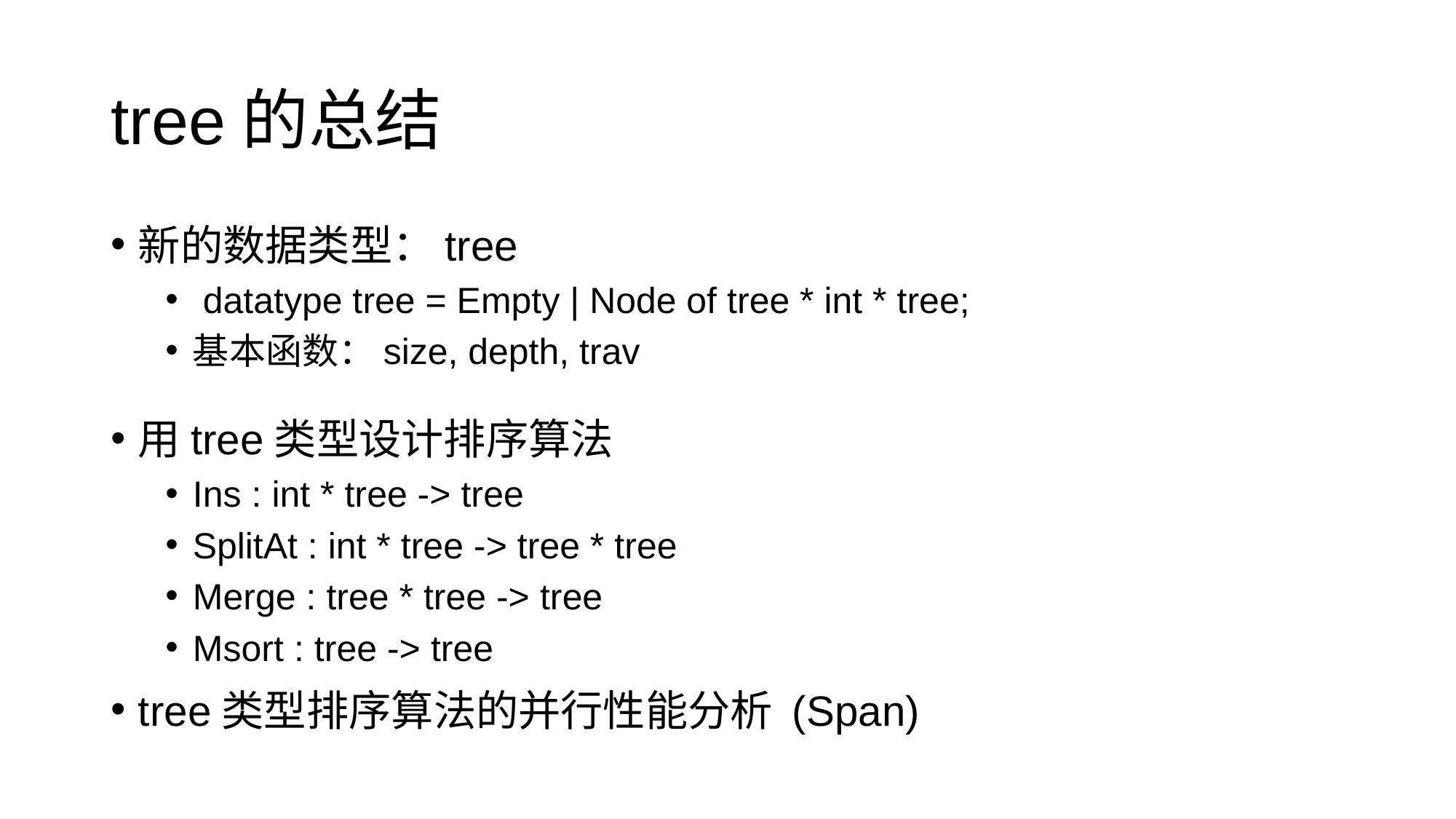

# tree的总结
新的数据类型：tree
 datatype tree = Empty | Node of tree * int * tree;
基本函数：size, depth, trav
用tree类型设计排序算法
Ins : int * tree -> tree
SplitAt : int * tree -> tree * tree
Merge : tree * tree -> tree
Msort : tree -> tree
tree类型排序算法的并行性能分析 (Span)